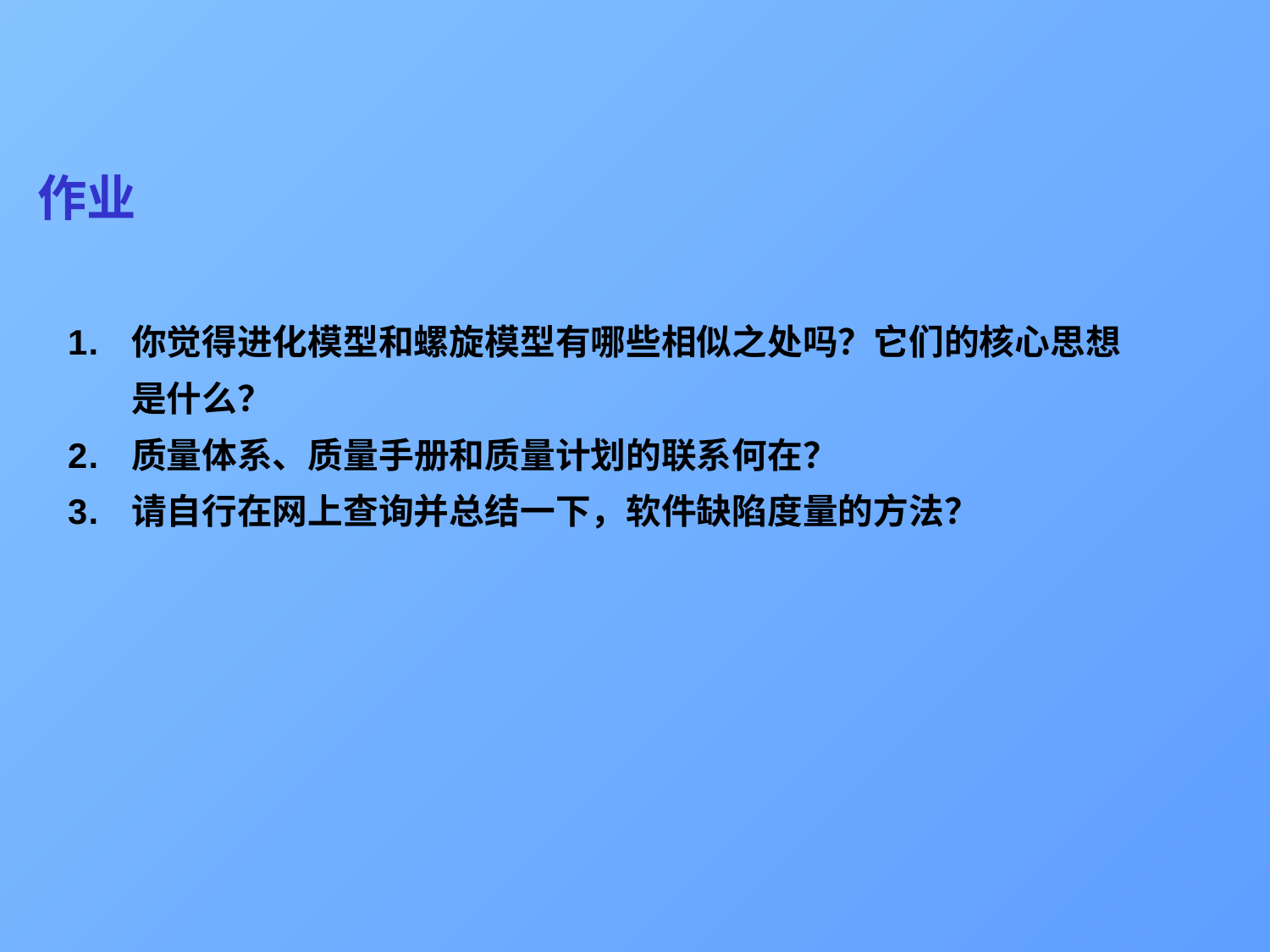

# 作业
你觉得进化模型和螺旋模型有哪些相似之处吗？它们的核心思想是什么？
质量体系、质量手册和质量计划的联系何在？
请自行在网上查询并总结一下，软件缺陷度量的方法？